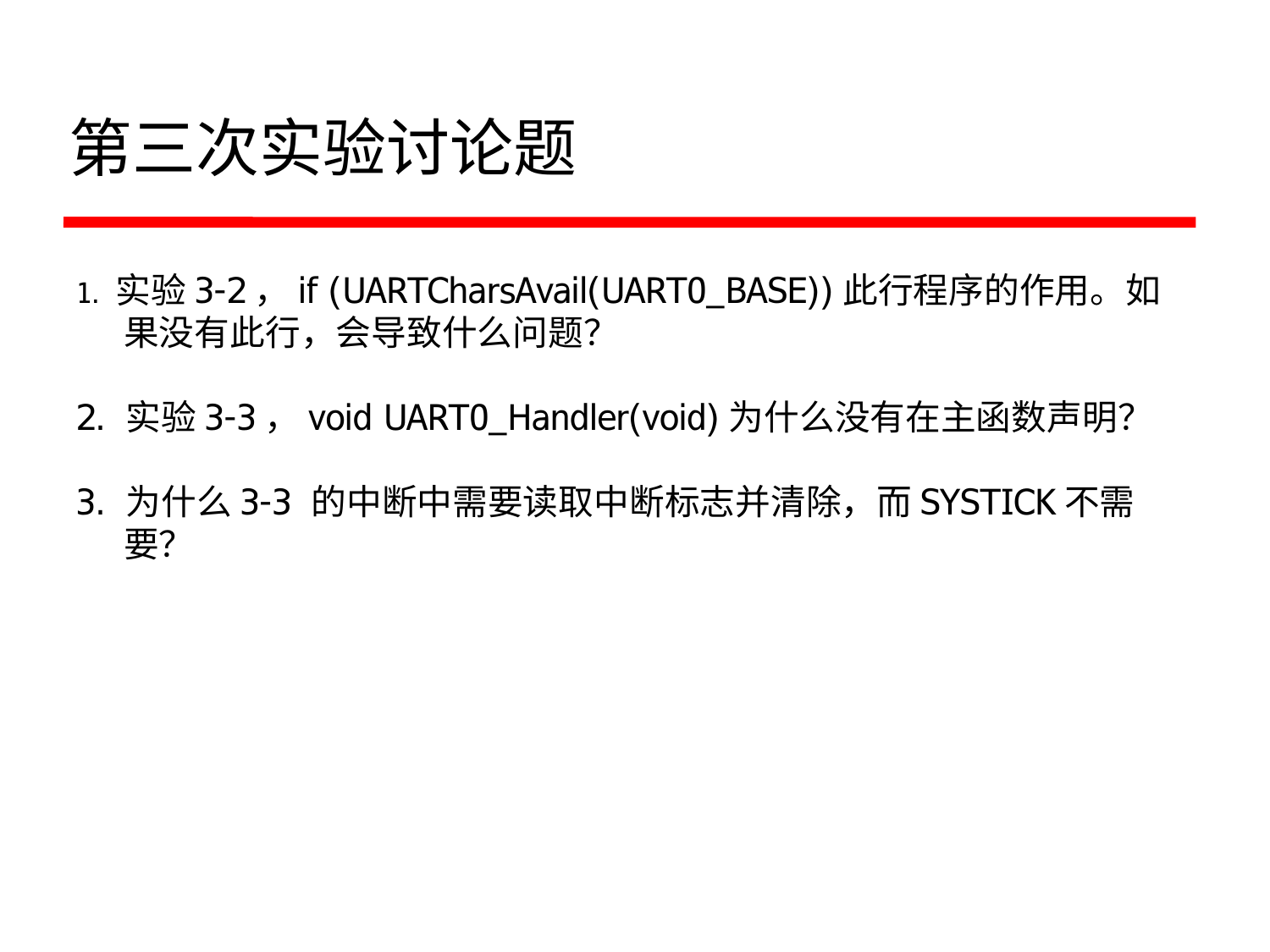

# 第三次实验讨论题
1. 实验3-2，if (UARTCharsAvail(UART0_BASE))此行程序的作用。如果没有此行，会导致什么问题？
2. 实验3-3，void UART0_Handler(void)为什么没有在主函数声明？
3. 为什么3-3 的中断中需要读取中断标志并清除，而SYSTICK不需要？